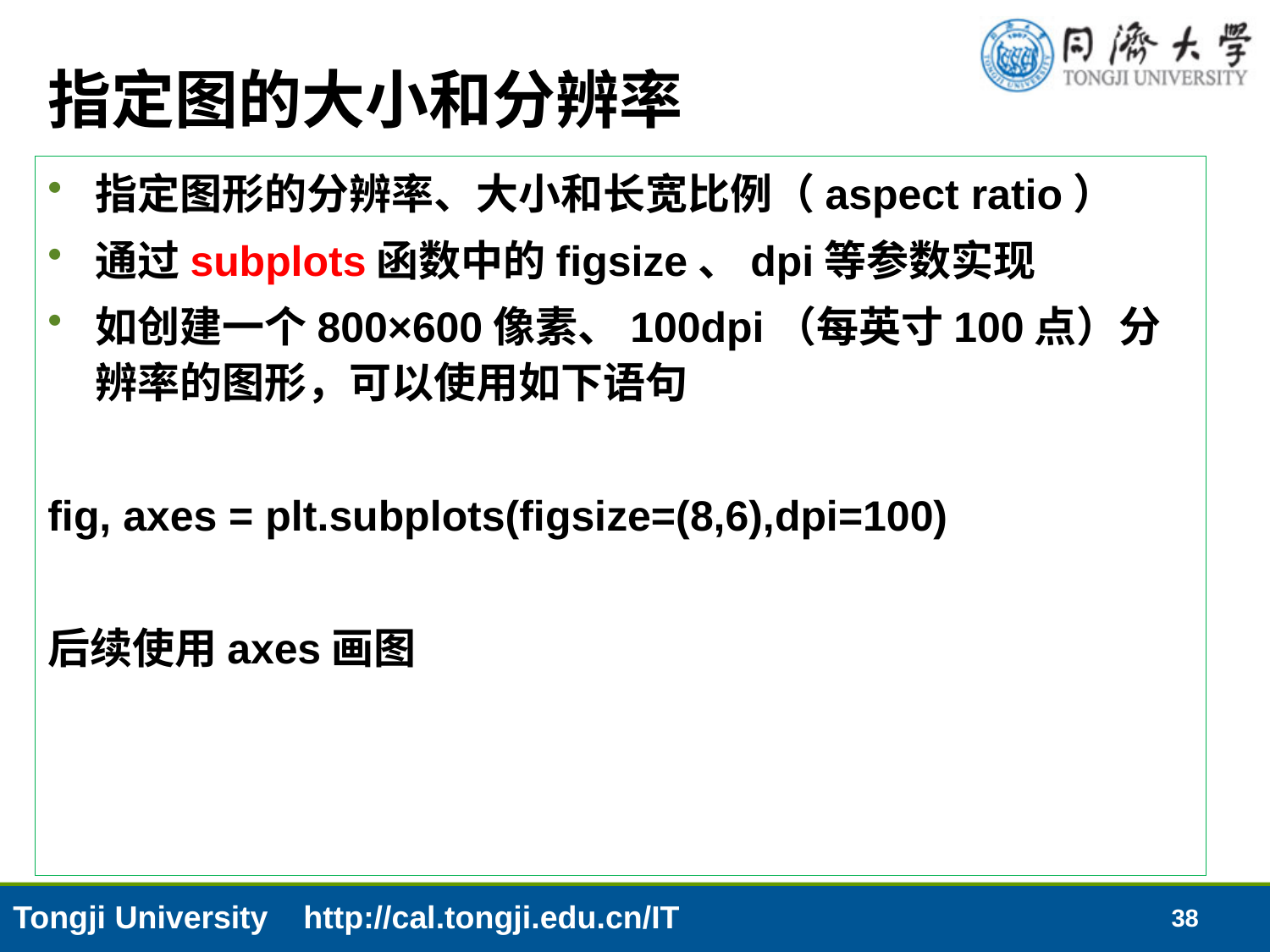

# 指定图的大小和分辨率
指定图形的分辨率、大小和长宽比例（aspect ratio）
通过subplots函数中的figsize、dpi等参数实现
如创建一个800×600像素、100dpi（每英寸100点）分辨率的图形，可以使用如下语句

fig, axes = plt.subplots(figsize=(8,6),dpi=100)

后续使用axes画图